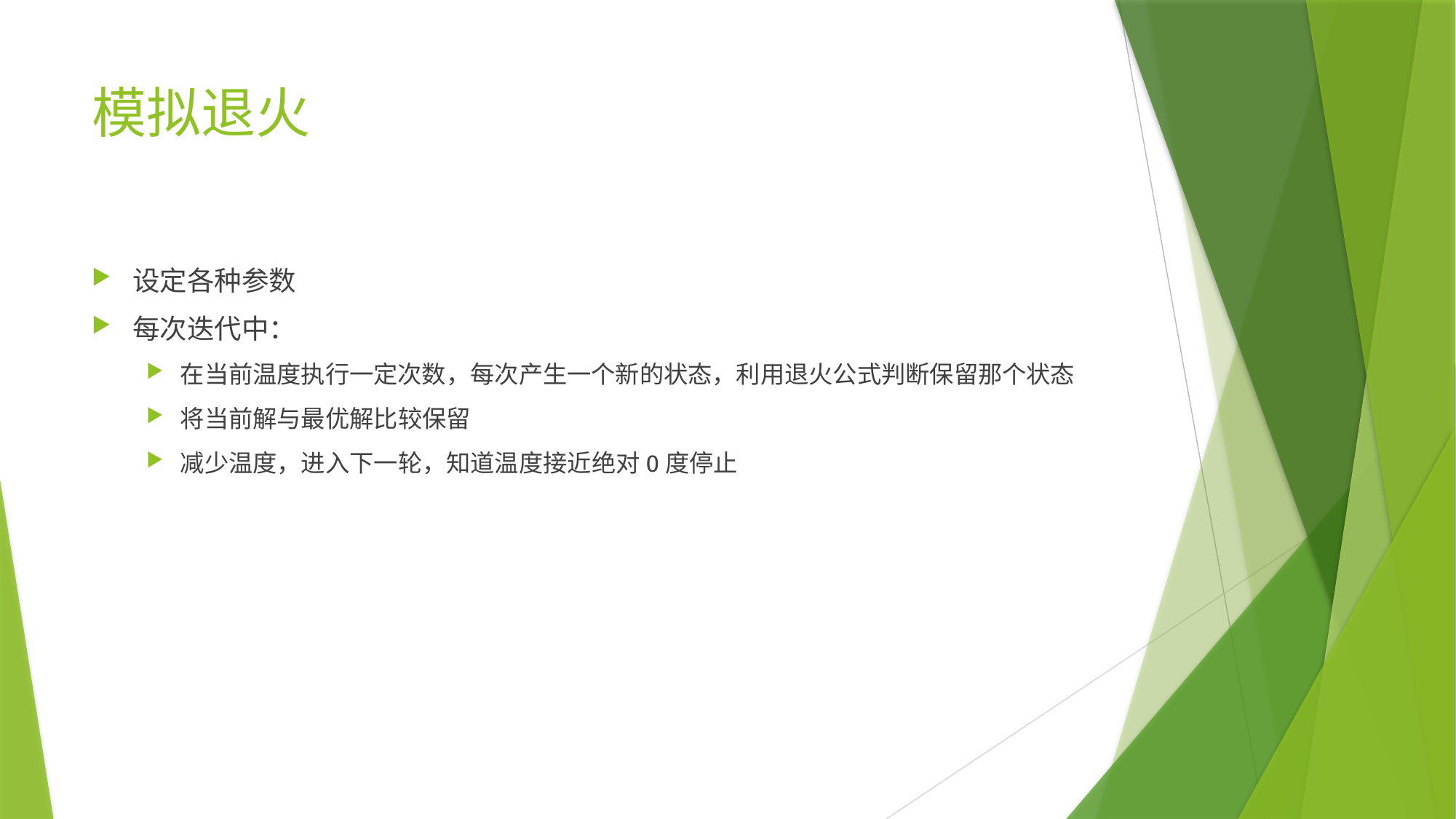

# 模拟退火
设定各种参数
每次迭代中：
在当前温度执行一定次数，每次产生一个新的状态，利用退火公式判断保留那个状态
将当前解与最优解比较保留
减少温度，进入下一轮，知道温度接近绝对0度停止